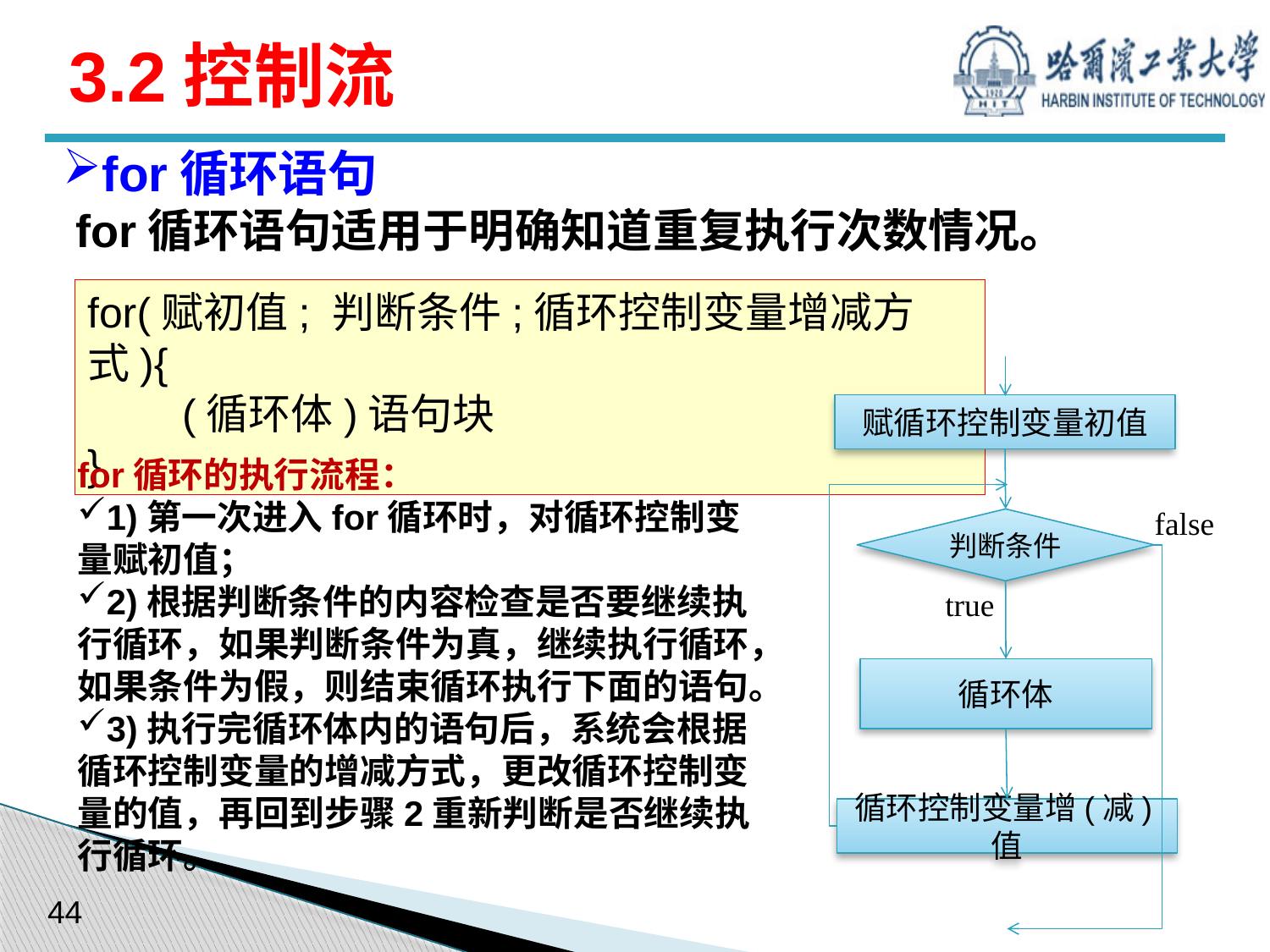

# 3.2控制流
for循环语句
 for循环语句适用于明确知道重复执行次数情况。
for(赋初值; 判断条件;循环控制变量增减方式){
        (循环体)语句块
}
赋循环控制变量初值
false
判断条件
true
循环体
循环控制变量增(减)值
for循环的执行流程：
1)第一次进入for循环时，对循环控制变量赋初值；
2)根据判断条件的内容检查是否要继续执行循环，如果判断条件为真，继续执行循环，如果条件为假，则结束循环执行下面的语句。
3)执行完循环体内的语句后，系统会根据循环控制变量的增减方式，更改循环控制变量的值，再回到步骤2重新判断是否继续执行循环。